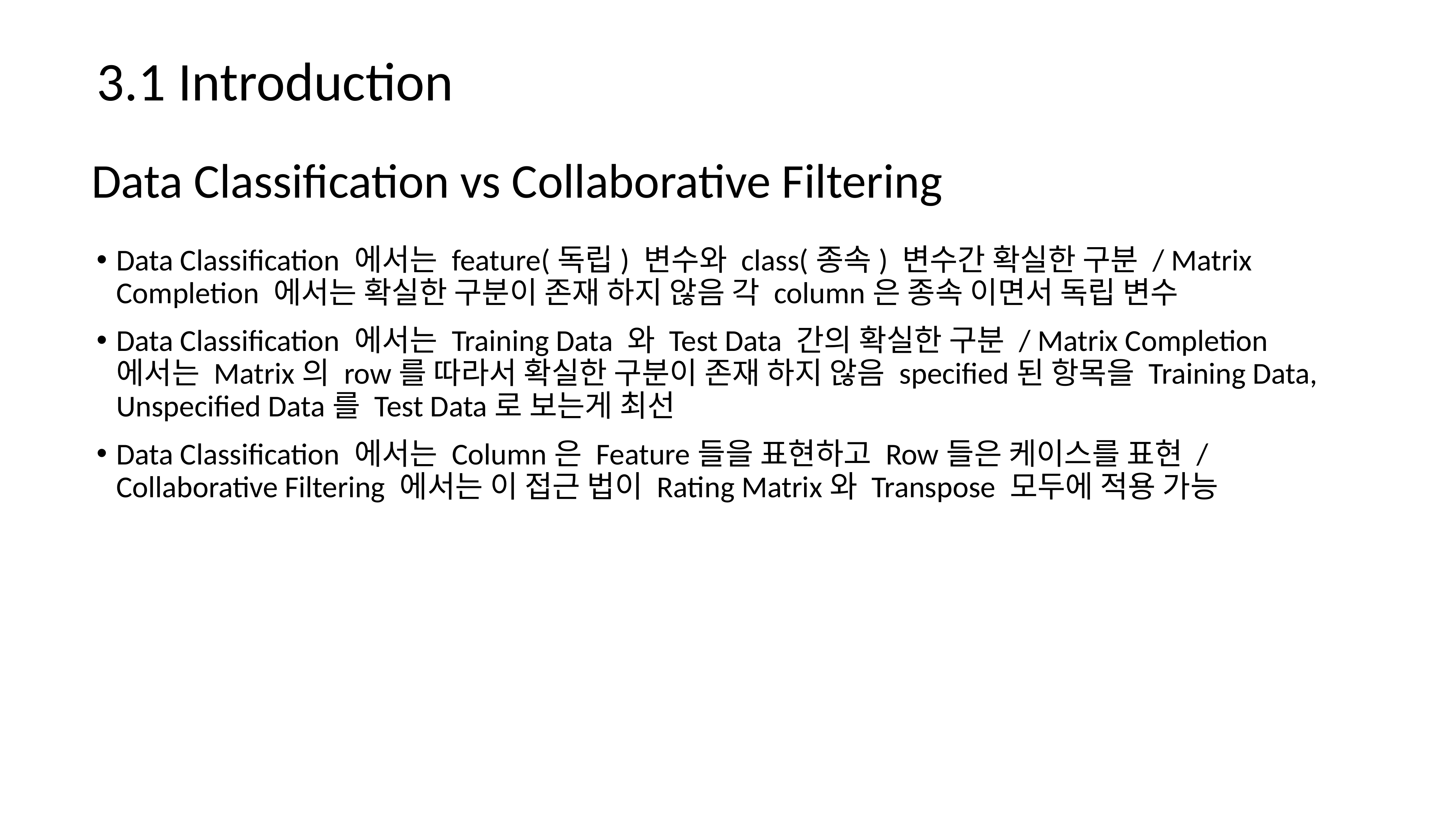

3.1 Introduction
# Data Classification vs Collaborative Filtering
Data Classification 에서는 feature(독립) 변수와 class(종속) 변수간 확실한 구분 / Matrix Completion 에서는 확실한 구분이 존재 하지 않음 각 column은 종속 이면서 독립 변수
Data Classification 에서는 Training Data 와 Test Data 간의 확실한 구분 / Matrix Completion에서는 Matrix의 row를 따라서 확실한 구분이 존재 하지 않음 specified된 항목을 Training Data, Unspecified Data를 Test Data로 보는게 최선
Data Classification 에서는 Column은 Feature들을 표현하고 Row들은 케이스를 표현 / Collaborative Filtering 에서는 이 접근 법이 Rating Matrix와 Transpose 모두에 적용 가능